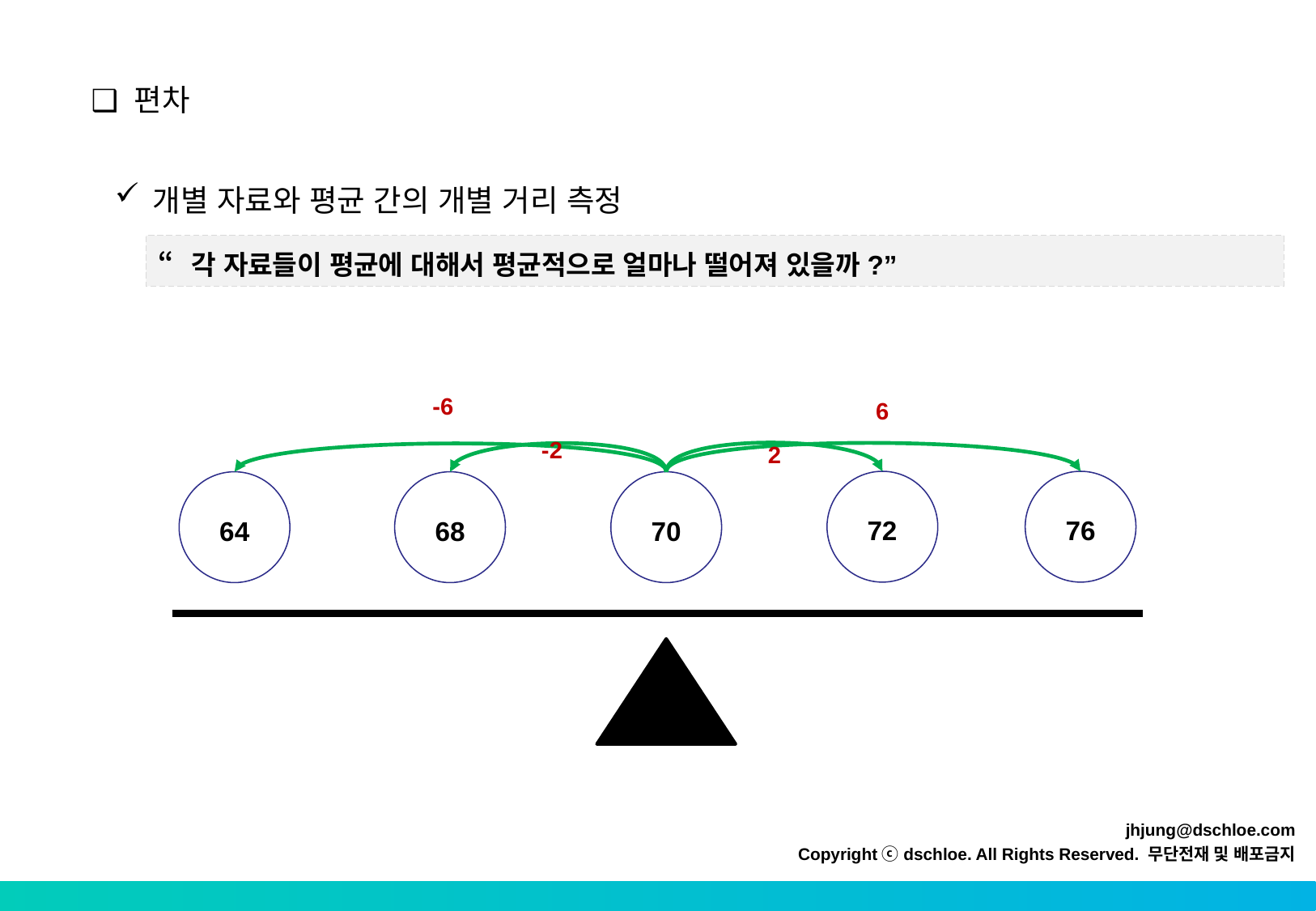

❑ 편차
개별 자료와 평균 간의 개별 거리 측정
“각 자료들이 평균에 대해서 평균적으로 얼마나 떨어져 있을까?”
-6
6
-2
2
72
76
64
68
70